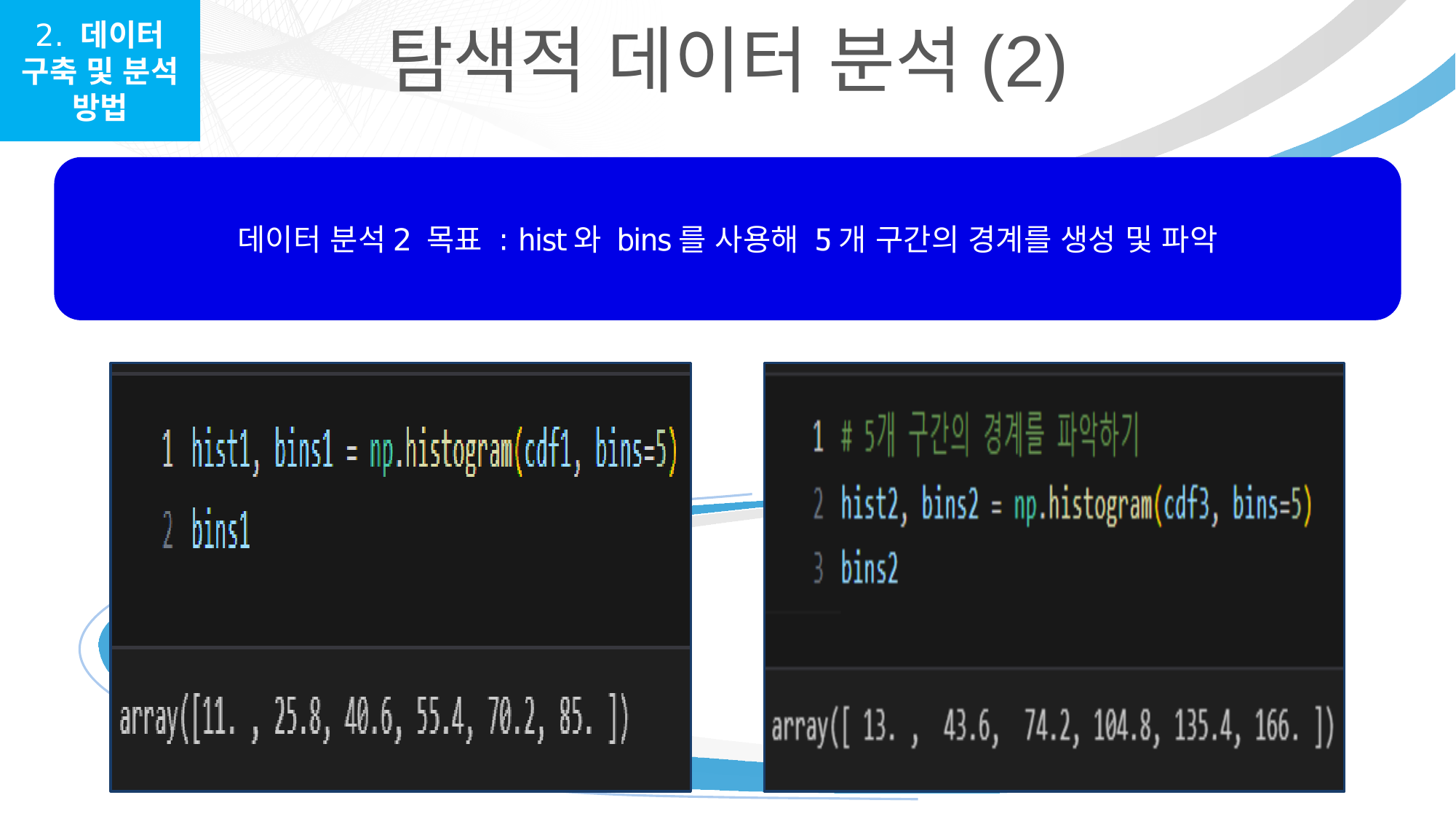

2. 데이터 구축 및 분석 방법
탐색적 데이터 분석(2)
데이터 분석2 목표 : hist와 bins를 사용해 5개 구간의 경계를 생성 및 파악